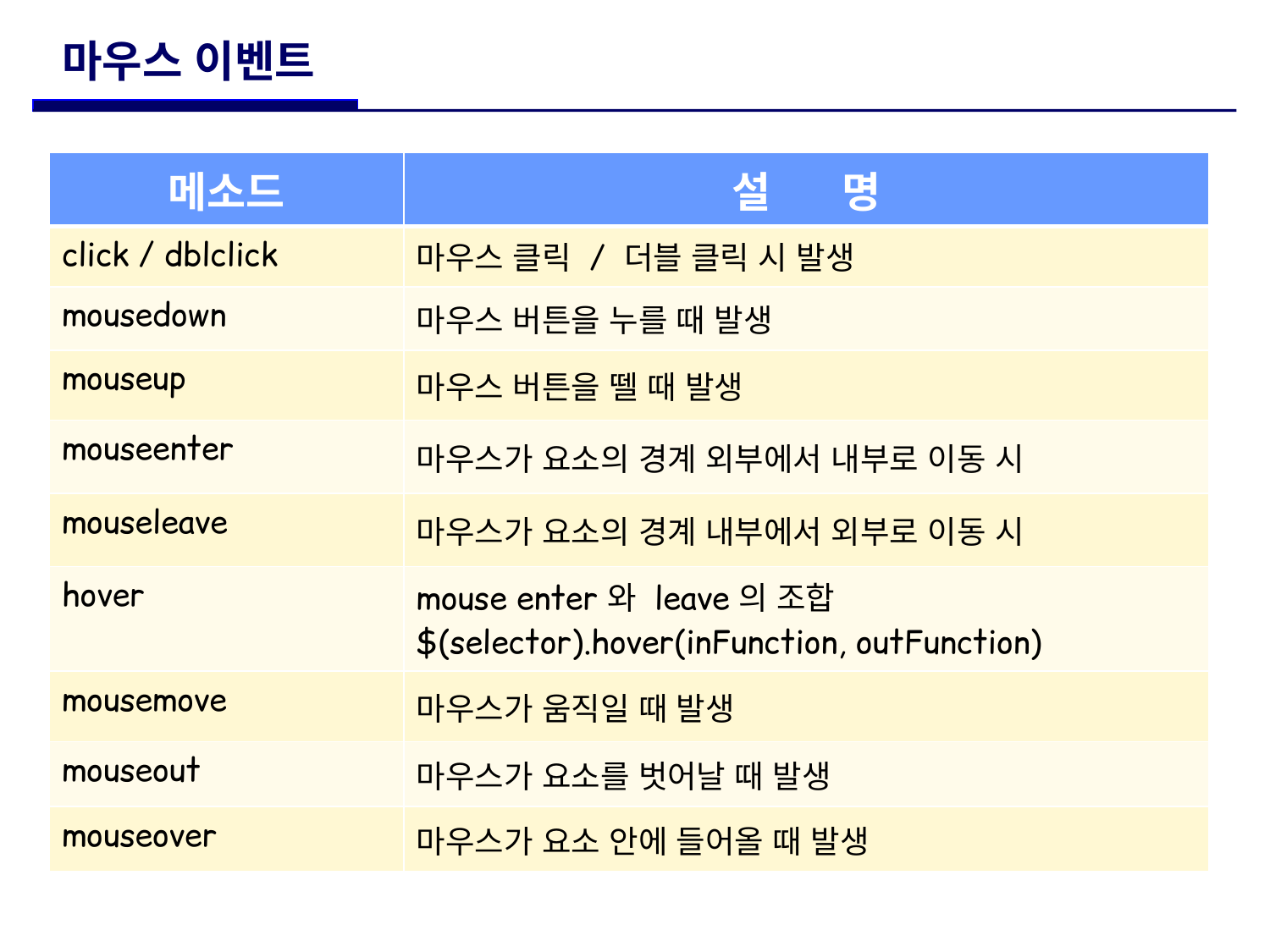

# 마우스 이벤트
| 메소드 | 설 명 |
| --- | --- |
| click / dblclick | 마우스 클릭 / 더블 클릭 시 발생 |
| mousedown | 마우스 버튼을 누를 때 발생 |
| mouseup | 마우스 버튼을 뗄 때 발생 |
| mouseenter | 마우스가 요소의 경계 외부에서 내부로 이동 시 |
| mouseleave | 마우스가 요소의 경계 내부에서 외부로 이동 시 |
| hover | mouse enter와 leave의 조합 $(selector).hover(inFunction, outFunction) |
| mousemove | 마우스가 움직일 때 발생 |
| mouseout | 마우스가 요소를 벗어날 때 발생 |
| mouseover | 마우스가 요소 안에 들어올 때 발생 |